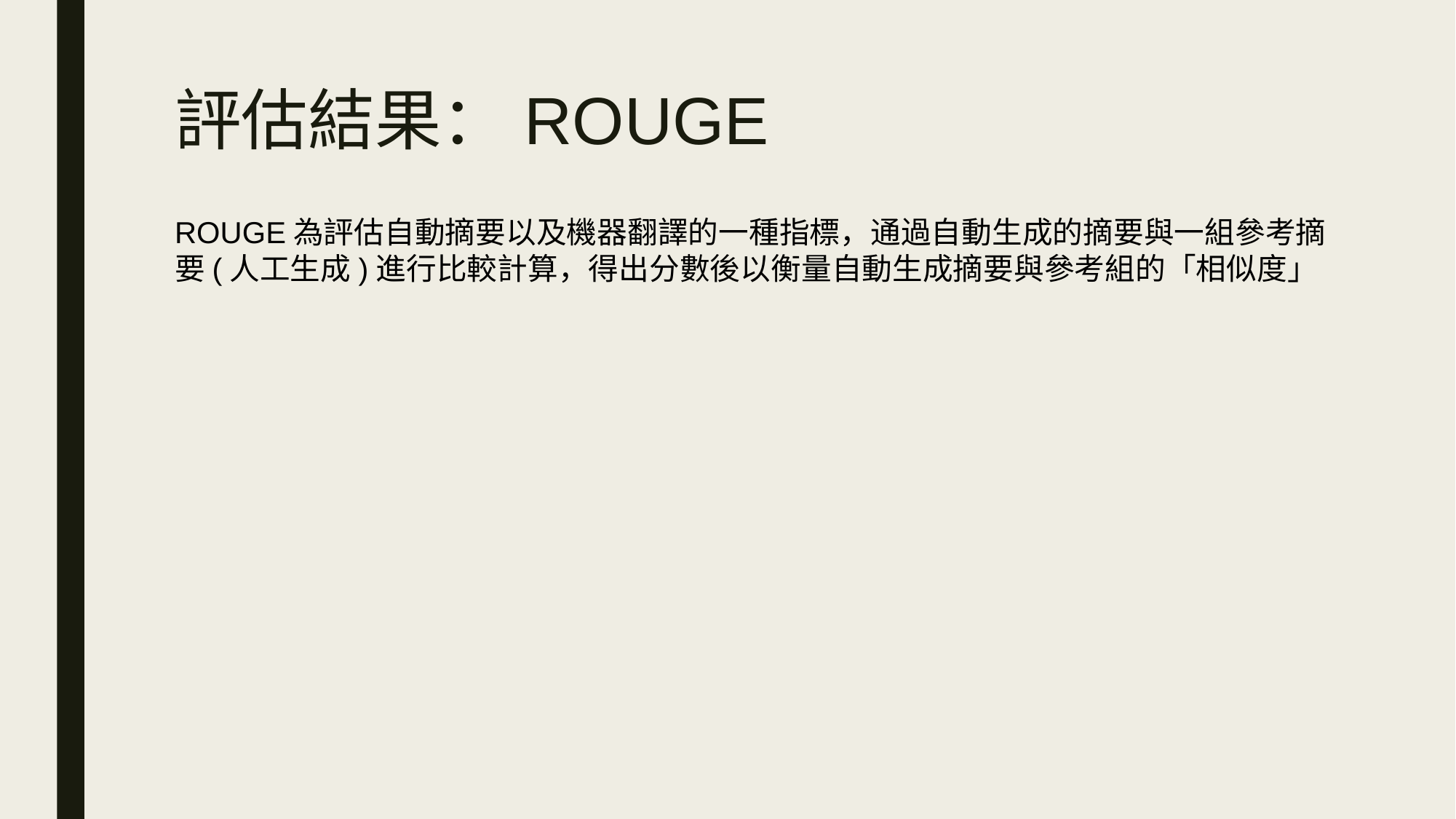

# 評估結果：ROUGE
ROUGE為評估自動摘要以及機器翻譯的一種指標，通過自動生成的摘要與一組參考摘要(人工生成)進行比較計算，得出分數後以衡量自動生成摘要與參考組的「相似度」